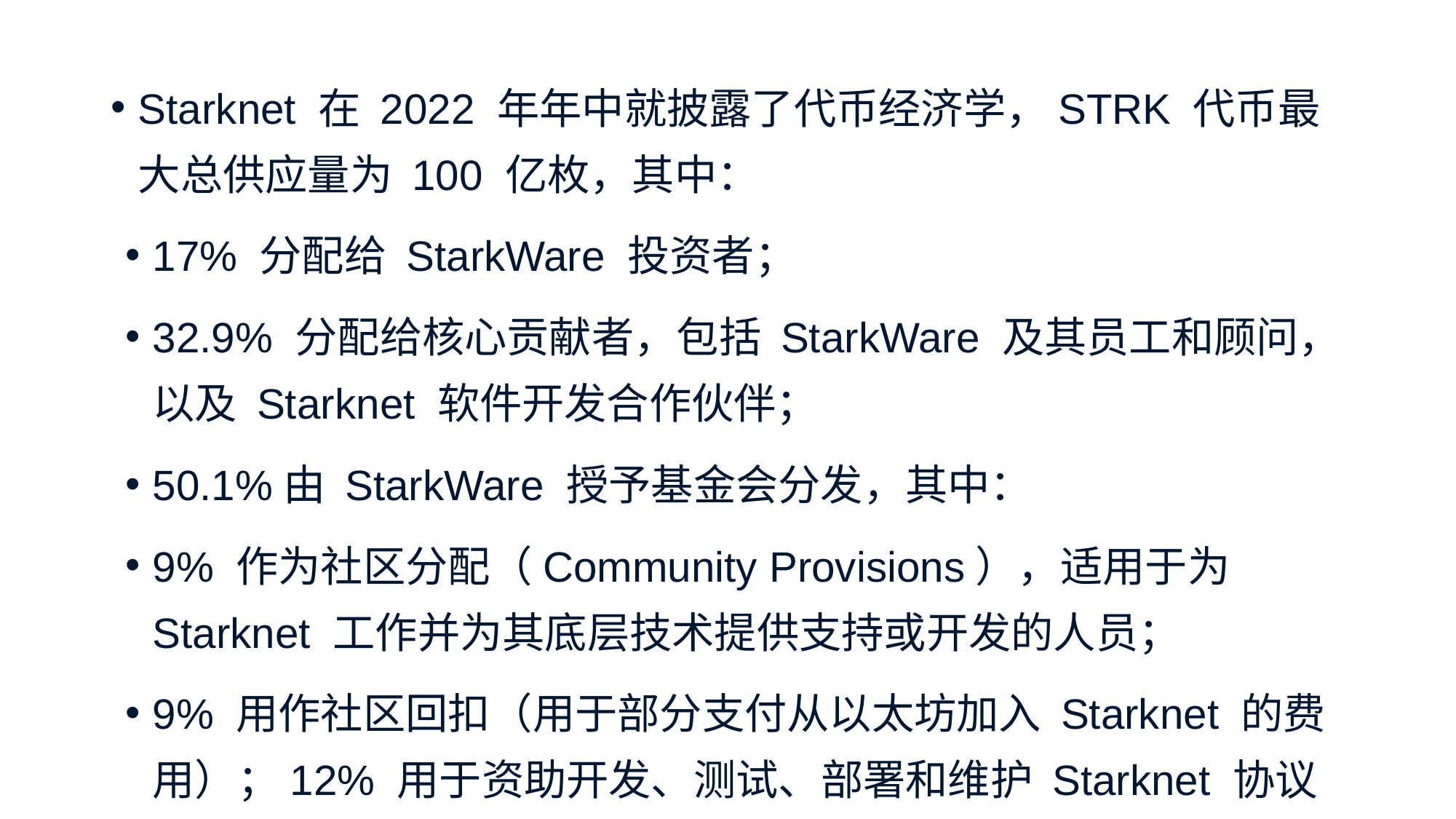

Starknet 在 2022 年年中就披露了代币经济学，STRK 代币最大总供应量为 100 亿枚，其中：
17% 分配给 StarkWare 投资者；
32.9% 分配给核心贡献者，包括 StarkWare 及其员工和顾问，以及 Starknet 软件开发合作伙伴；
50.1%由 StarkWare 授予基金会分发，其中：
9% 作为社区分配（Community Provisions），适用于为 Starknet 工作并为其底层技术提供支持或开发的人员；
9% 用作社区回扣（用于部分支付从以太坊加入 Starknet 的费用）；12% 用于资助开发、测试、部署和维护 Starknet 协议的研究和工作；
10% 用作战略储备金，用于资助与基金会使命相一致的生态系统活动；
2% 由 Starknet 代币持有者和基金会决定，捐赠给备受推崇的机构和组织，例如大学、非政府组织等；
8.1% 未分配，由社区决定的方式进一步支持 Starknet 社区。